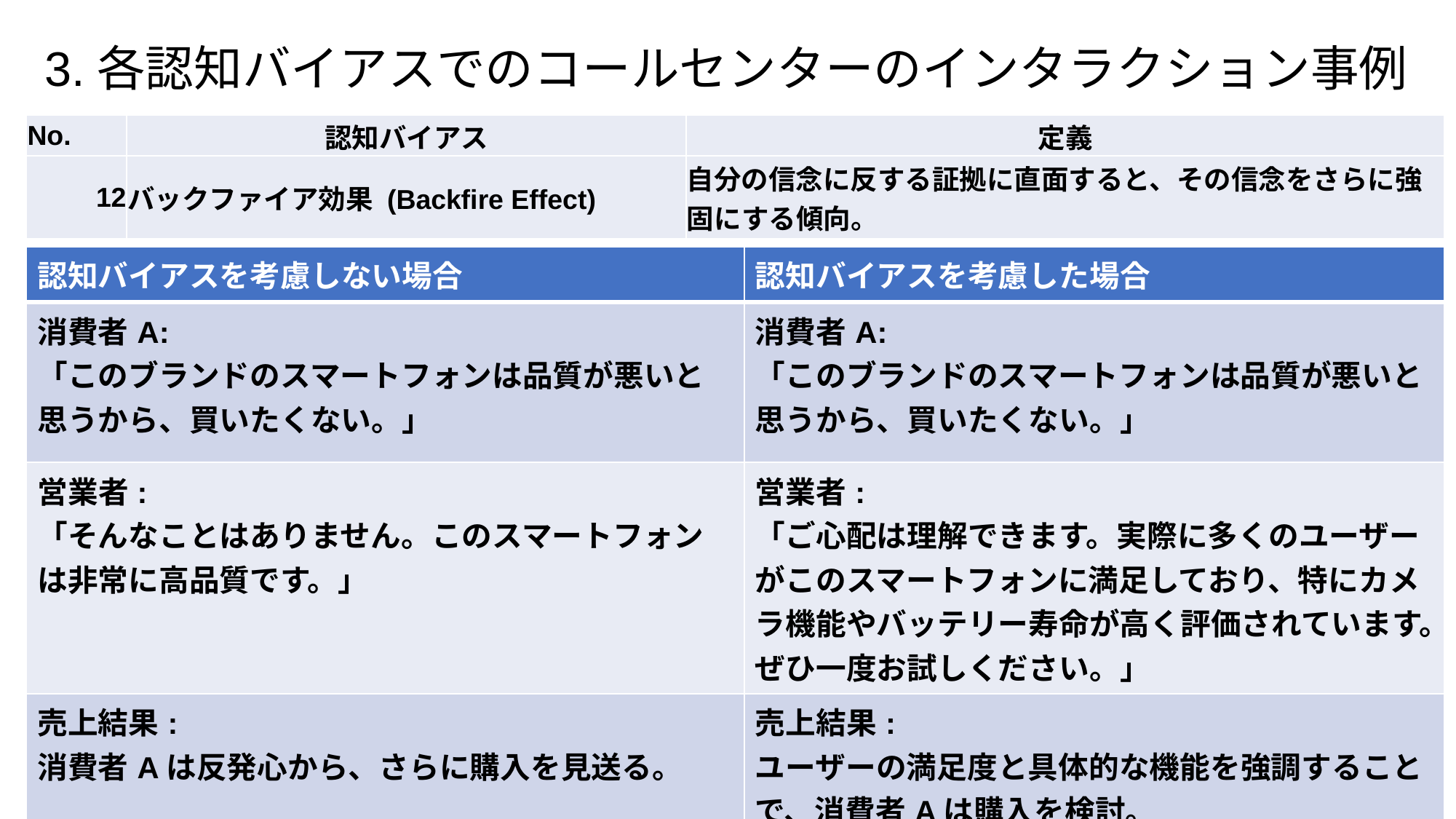

# 3.各認知バイアスでのコールセンターのインタラクション事例
| No. | 認知バイアス | 定義 |
| --- | --- | --- |
| 12 | バックファイア効果 (Backfire Effect) | 自分の信念に反する証拠に直面すると、その信念をさらに強固にする傾向。 |
| 認知バイアスを考慮しない場合 | 認知バイアスを考慮した場合 |
| --- | --- |
| 消費者A: 「このブランドのスマートフォンは品質が悪いと思うから、買いたくない。」 | 消費者A: 「このブランドのスマートフォンは品質が悪いと思うから、買いたくない。」 |
| 営業者: 「そんなことはありません。このスマートフォンは非常に高品質です。」 | 営業者: 「ご心配は理解できます。実際に多くのユーザーがこのスマートフォンに満足しており、特にカメラ機能やバッテリー寿命が高く評価されています。ぜひ一度お試しください。」 |
| 売上結果: 消費者Aは反発心から、さらに購入を見送る。 | 売上結果: ユーザーの満足度と具体的な機能を強調することで、消費者Aは購入を検討。 |
sss